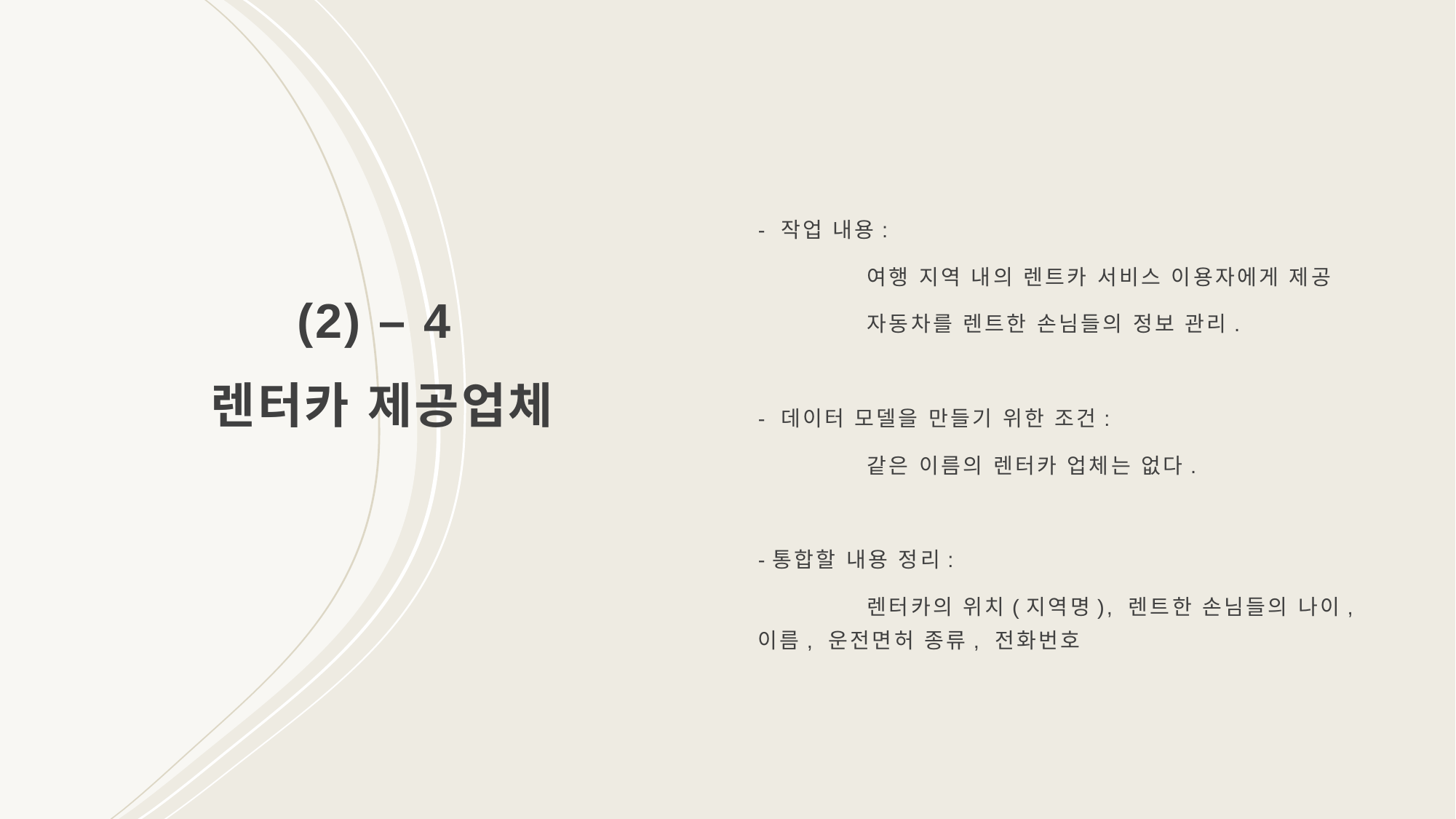

- 작업 내용:
	여행 지역 내의 렌트카 서비스 이용자에게 제공
	자동차를 렌트한 손님들의 정보 관리.

- 데이터 모델을 만들기 위한 조건:
	같은 이름의 렌터카 업체는 없다.

-통합할 내용 정리:
	렌터카의 위치(지역명), 렌트한 손님들의 나이,이름, 운전면허 종류, 전화번호
(2) – 4
렌터카 제공업체